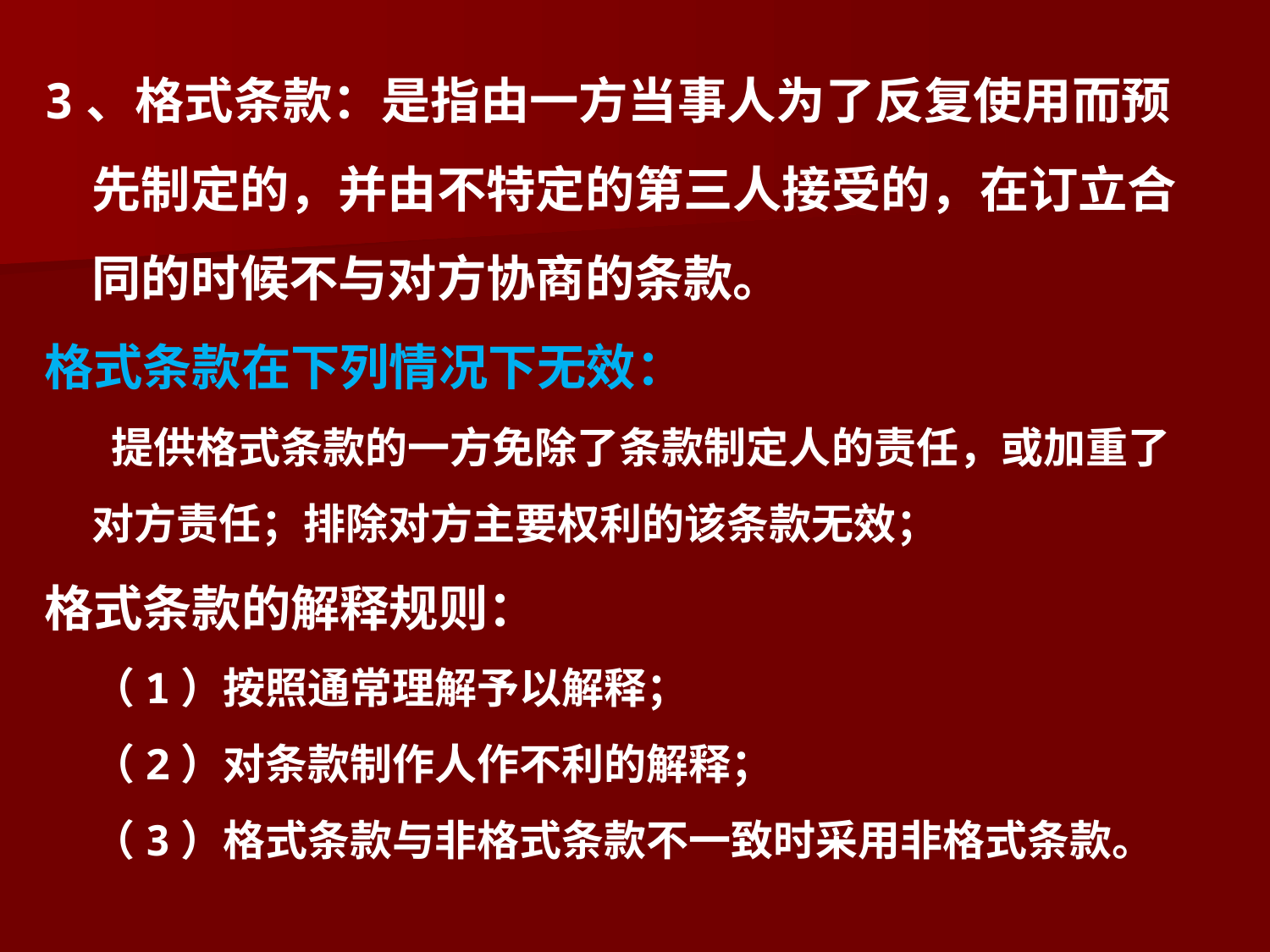

3、格式条款：是指由一方当事人为了反复使用而预先制定的，并由不特定的第三人接受的，在订立合同的时候不与对方协商的条款。
格式条款在下列情况下无效：
      提供格式条款的一方免除了条款制定人的责任，或加重了对方责任；排除对方主要权利的该条款无效；
格式条款的解释规则：
    （1）按照通常理解予以解释；
    （2）对条款制作人作不利的解释；
    （3）格式条款与非格式条款不一致时采用非格式条款。
3